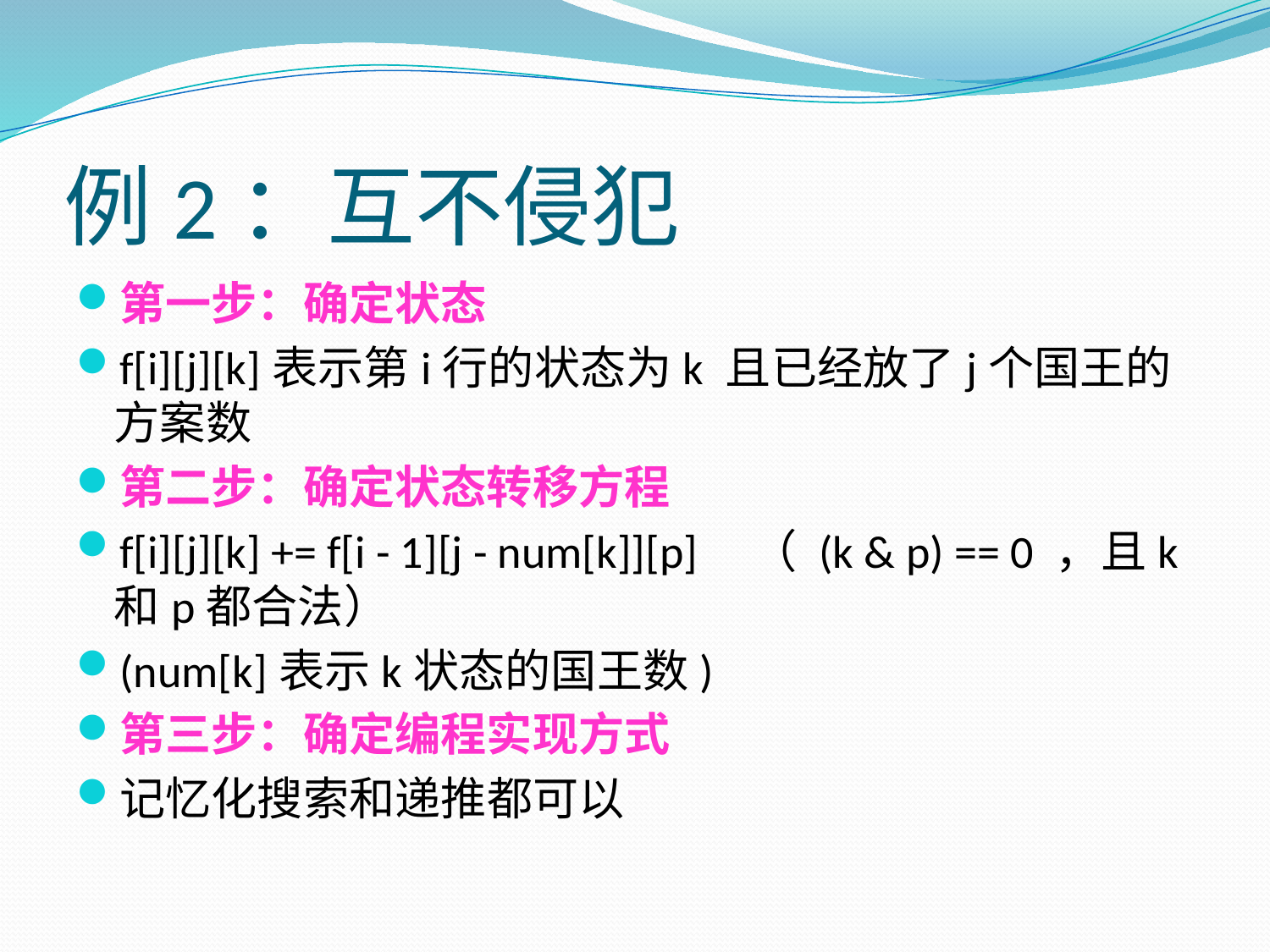

# 例2：互不侵犯
第一步：确定状态
f[i][j][k]表示第i行的状态为k 且已经放了j个国王的方案数
第二步：确定状态转移方程
f[i][j][k] += f[i - 1][j - num[k]][p]    （ (k & p) == 0 ，且k和p都合法）
(num[k]表示k状态的国王数)
第三步：确定编程实现方式
记忆化搜索和递推都可以